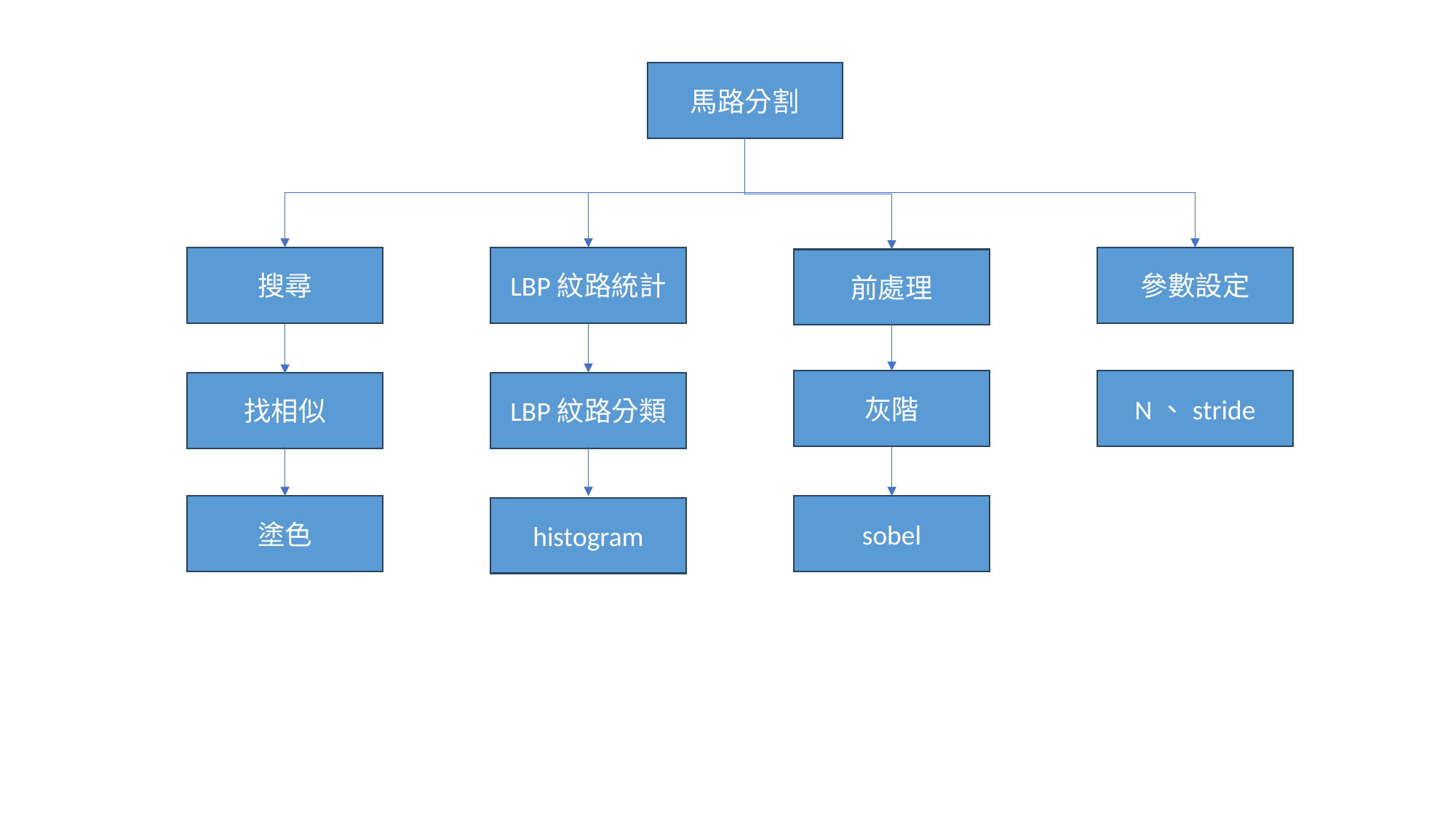

馬路分割
搜尋
參數設定
LBP紋路統計
前處理
N、stride
灰階
找相似
LBP紋路分類
sobel
塗色
histogram